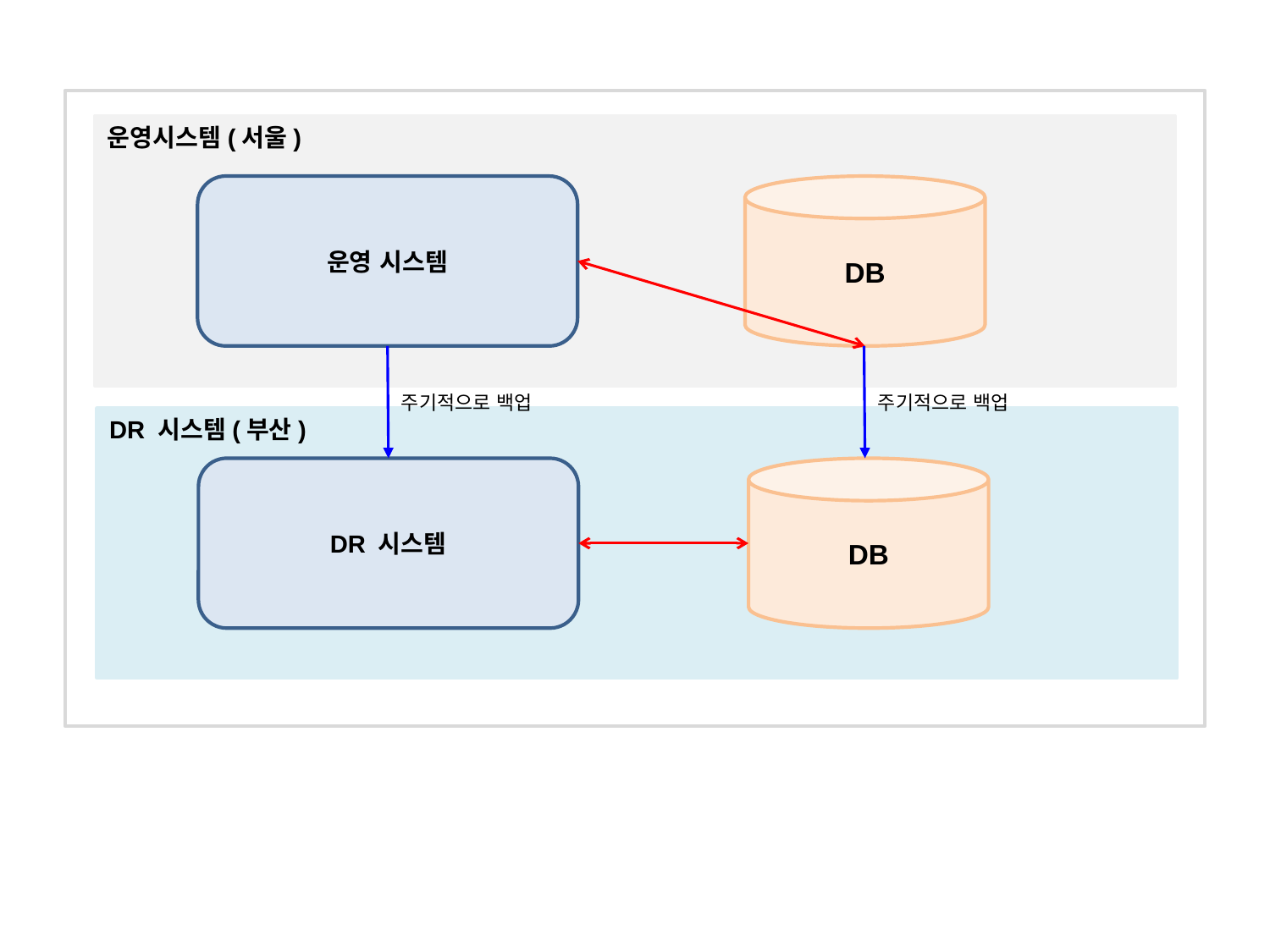

운영시스템(서울)
운영 시스템
DB
주기적으로 백업
주기적으로 백업
DR 시스템(부산)
DR 시스템
DB